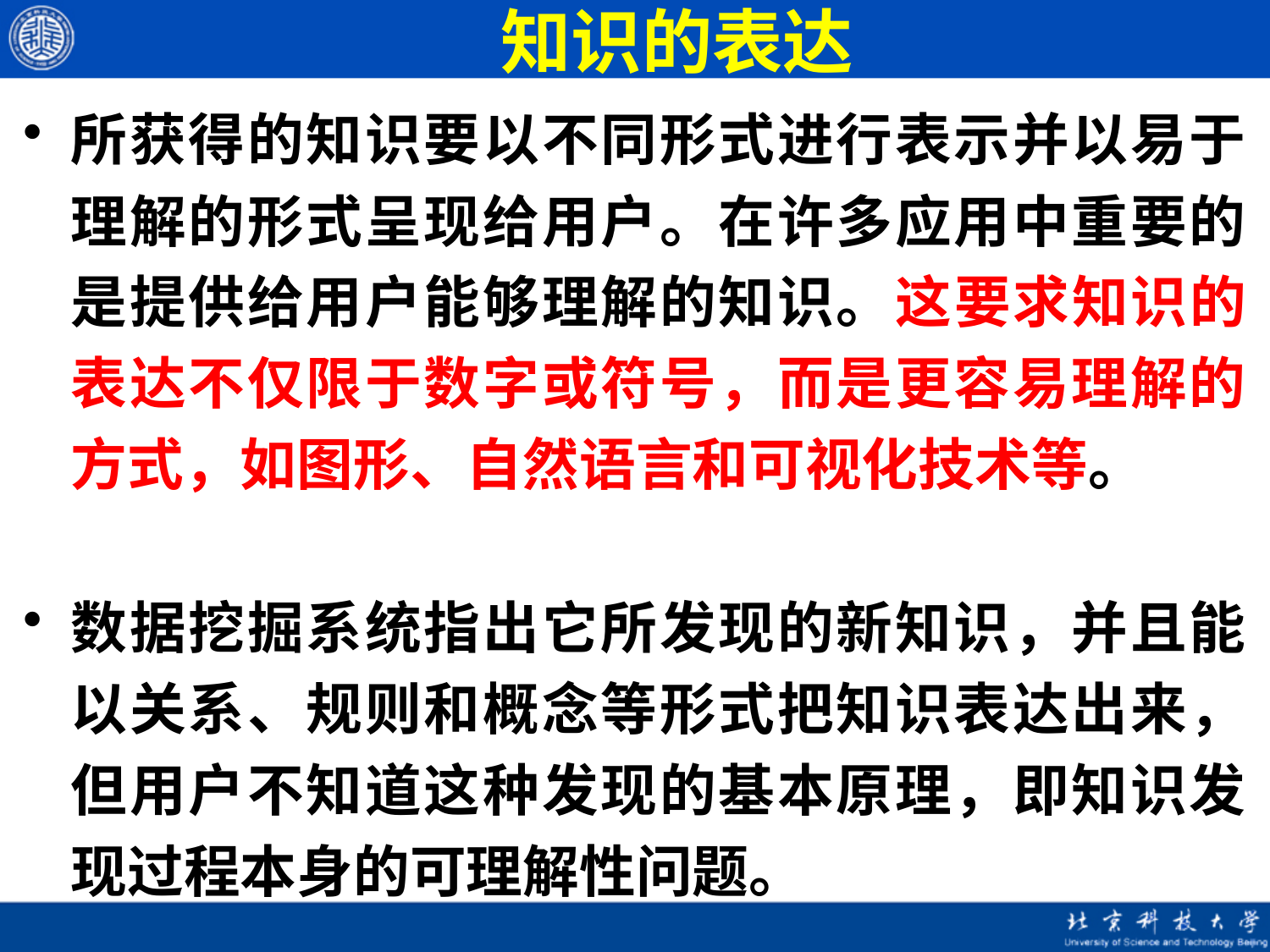

# 知识的表达
所获得的知识要以不同形式进行表示并以易于理解的形式呈现给用户。在许多应用中重要的是提供给用户能够理解的知识。这要求知识的表达不仅限于数字或符号，而是更容易理解的方式，如图形、自然语言和可视化技术等。

数据挖掘系统指出它所发现的新知识，并且能以关系、规则和概念等形式把知识表达出来，但用户不知道这种发现的基本原理，即知识发现过程本身的可理解性问题。